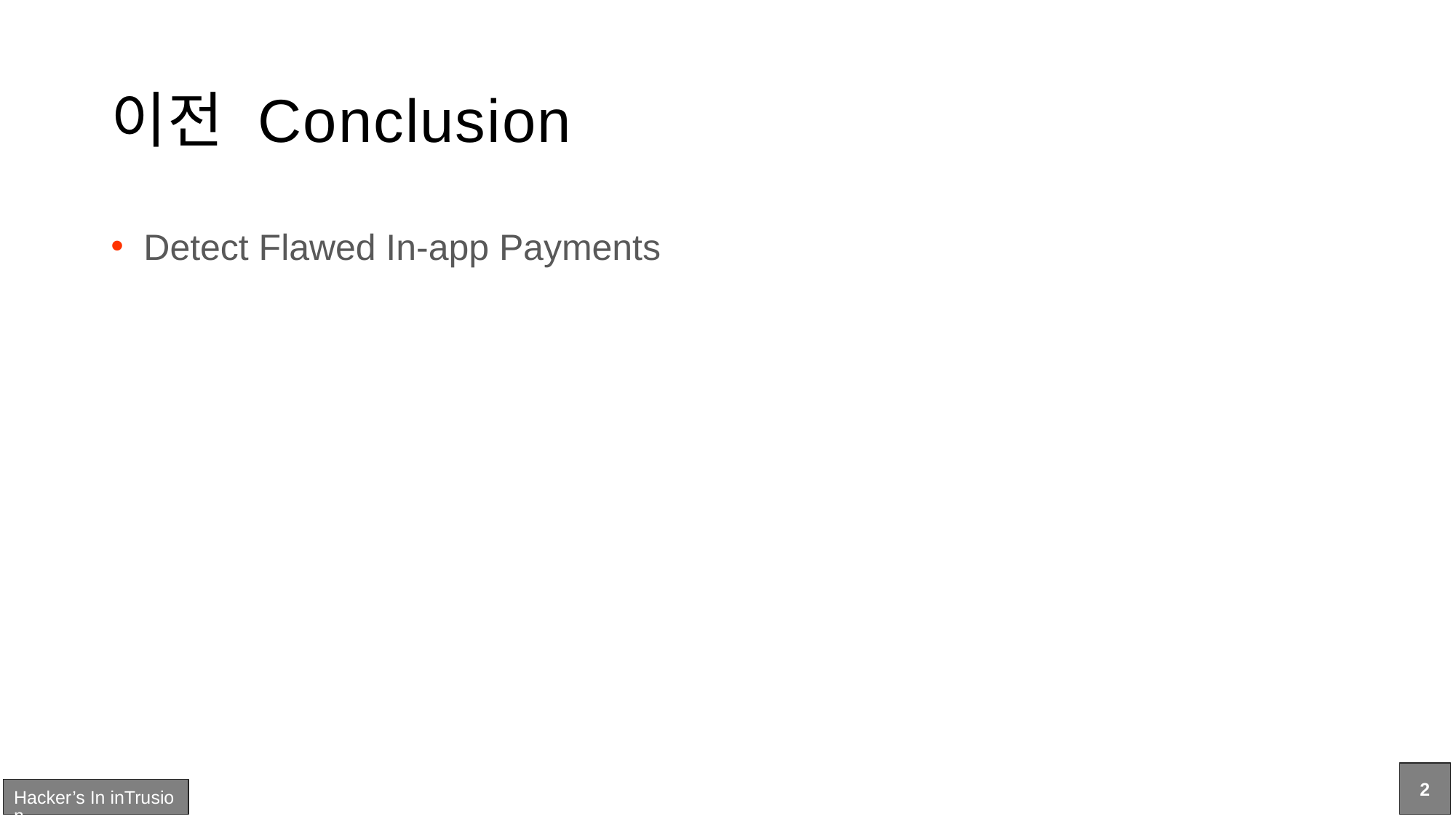

# 이전 Conclusion
Detect Flawed In-app Payments

2
Hacker’s In inTrusion